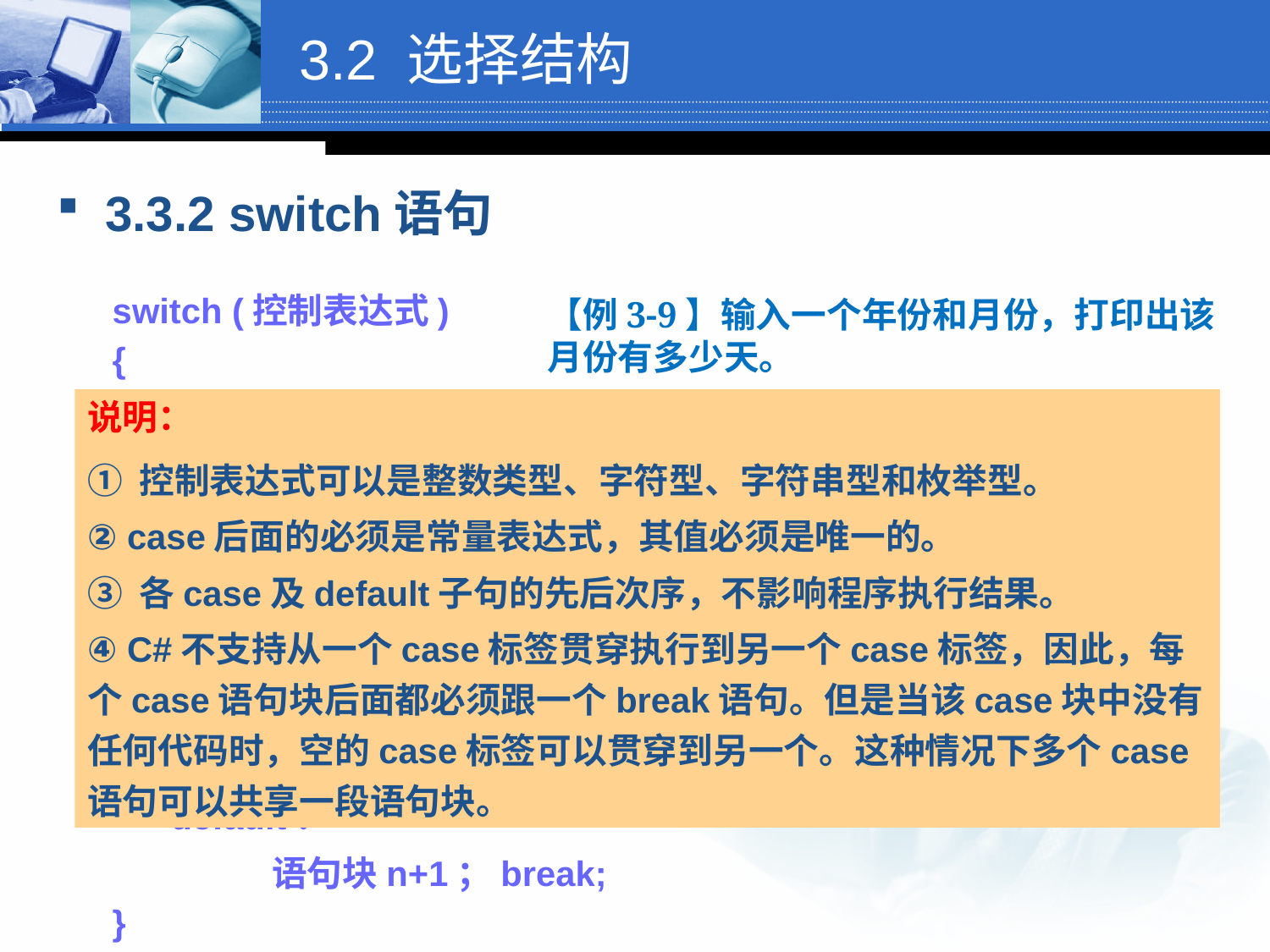

3.2 选择结构
3.3.2 switch语句
switch (控制表达式)
{
      case  常量表达式1：
	   语句块1；break；
      case  常量表达式2：
	   语句块2；break;
	    ......
      case  常量表达式n:
	   语句块n；break；
      default：
	   语句块n+1；break;
}
【例3-9】输入一个年份和月份，打印出该月份有多少天。
说明：
① 控制表达式可以是整数类型、字符型、字符串型和枚举型。
② case后面的必须是常量表达式，其值必须是唯一的。
③ 各case及default子句的先后次序，不影响程序执行结果。
④ C#不支持从一个case标签贯穿执行到另一个case标签，因此，每个case语句块后面都必须跟一个break语句。但是当该case块中没有任何代码时，空的case标签可以贯穿到另一个。这种情况下多个case语句可以共享一段语句块。